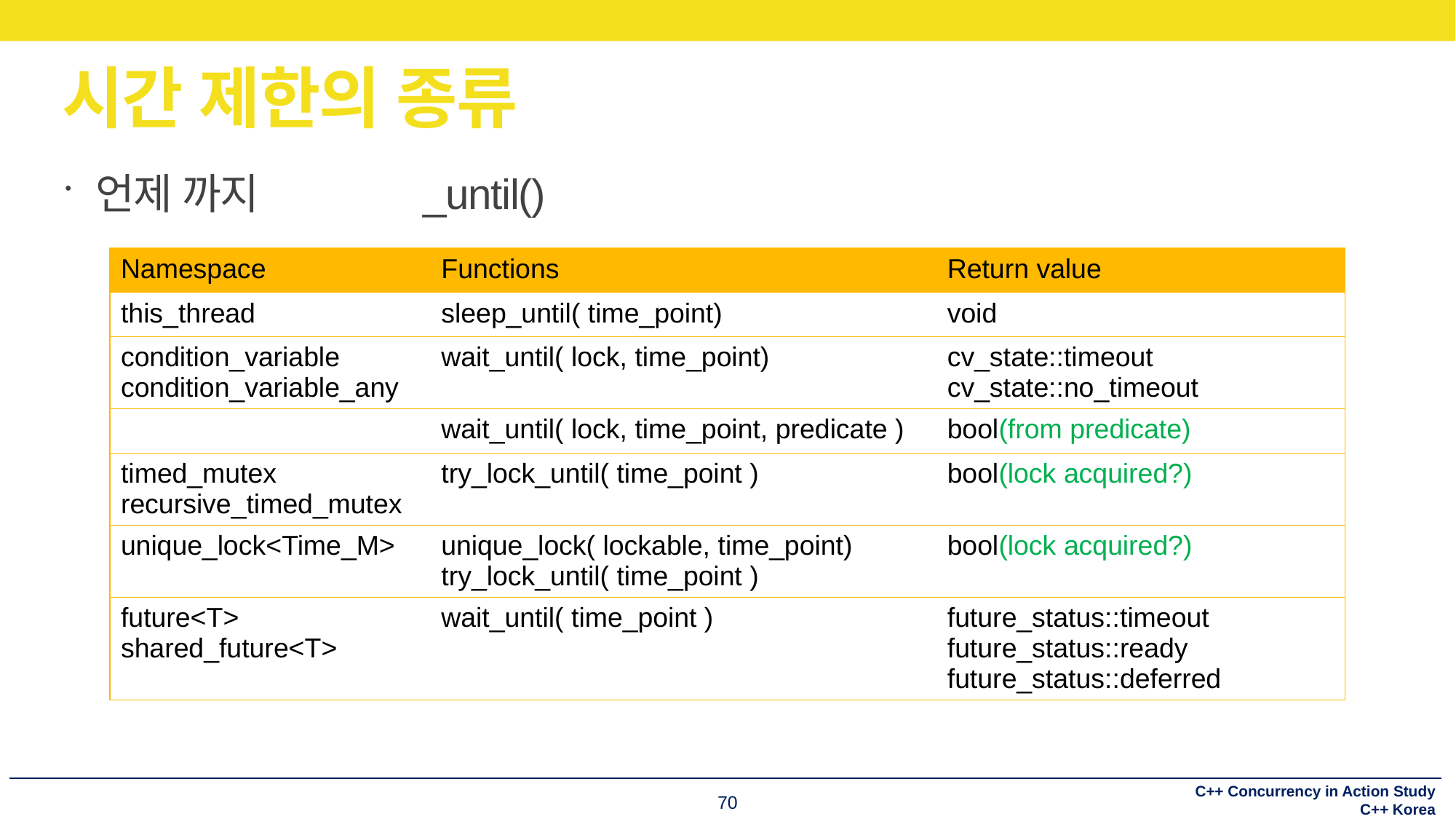

# 시간 제한의 종류
언제 까지		_until()
| Namespace | Functions | Return value |
| --- | --- | --- |
| this\_thread | sleep\_until( time\_point) | void |
| condition\_variable condition\_variable\_any | wait\_until( lock, time\_point) | cv\_state::timeout cv\_state::no\_timeout |
|  | wait\_until( lock, time\_point, predicate ) | bool(from predicate) |
| timed\_mutex recursive\_timed\_mutex | try\_lock\_until( time\_point ) | bool(lock acquired?) |
| unique\_lock<Time\_M> | unique\_lock( lockable, time\_point) try\_lock\_until( time\_point ) | bool(lock acquired?) |
| future<T> shared\_future<T> | wait\_until( time\_point ) | future\_status::timeout future\_status::ready future\_status::deferred |
70